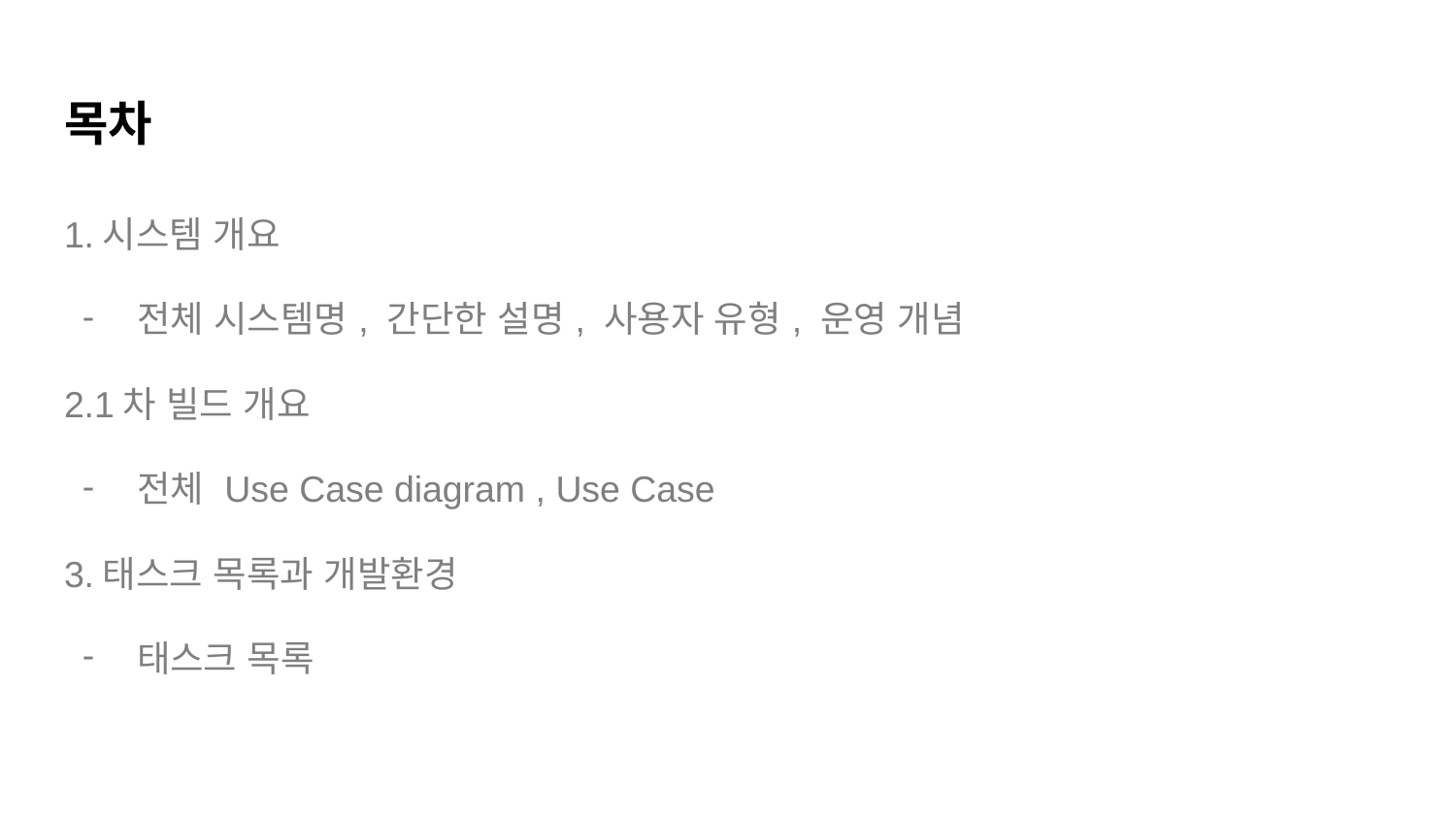

# 목차
1.시스템 개요
전체 시스템명, 간단한 설명, 사용자 유형, 운영 개념
2.1차 빌드 개요
전체 Use Case diagram , Use Case
3.태스크 목록과 개발환경
태스크 목록